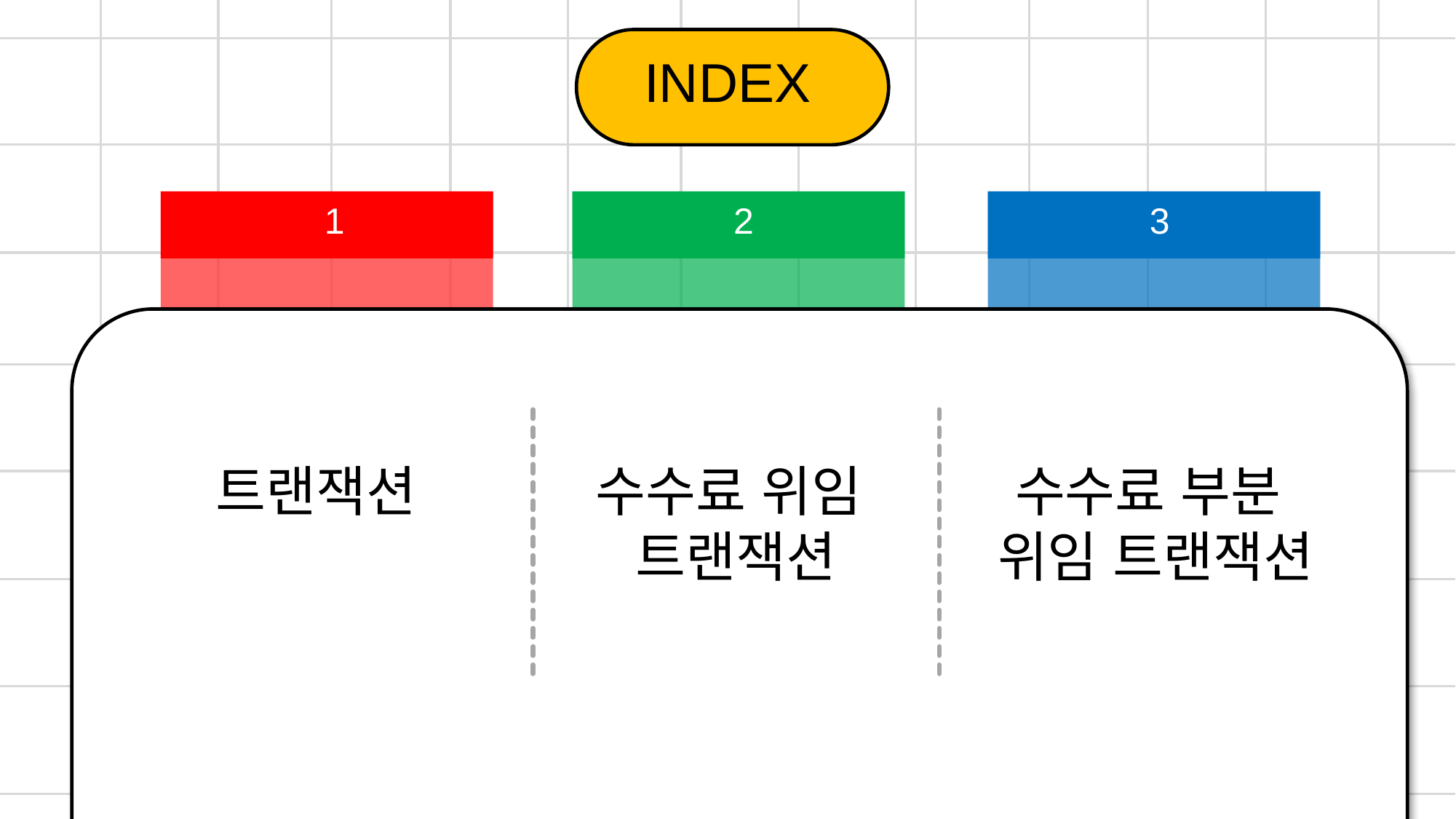

INDEX

3
2
1
트랜잭션
수수료 위임
트랜잭션
수수료 부분
위임 트랜잭션